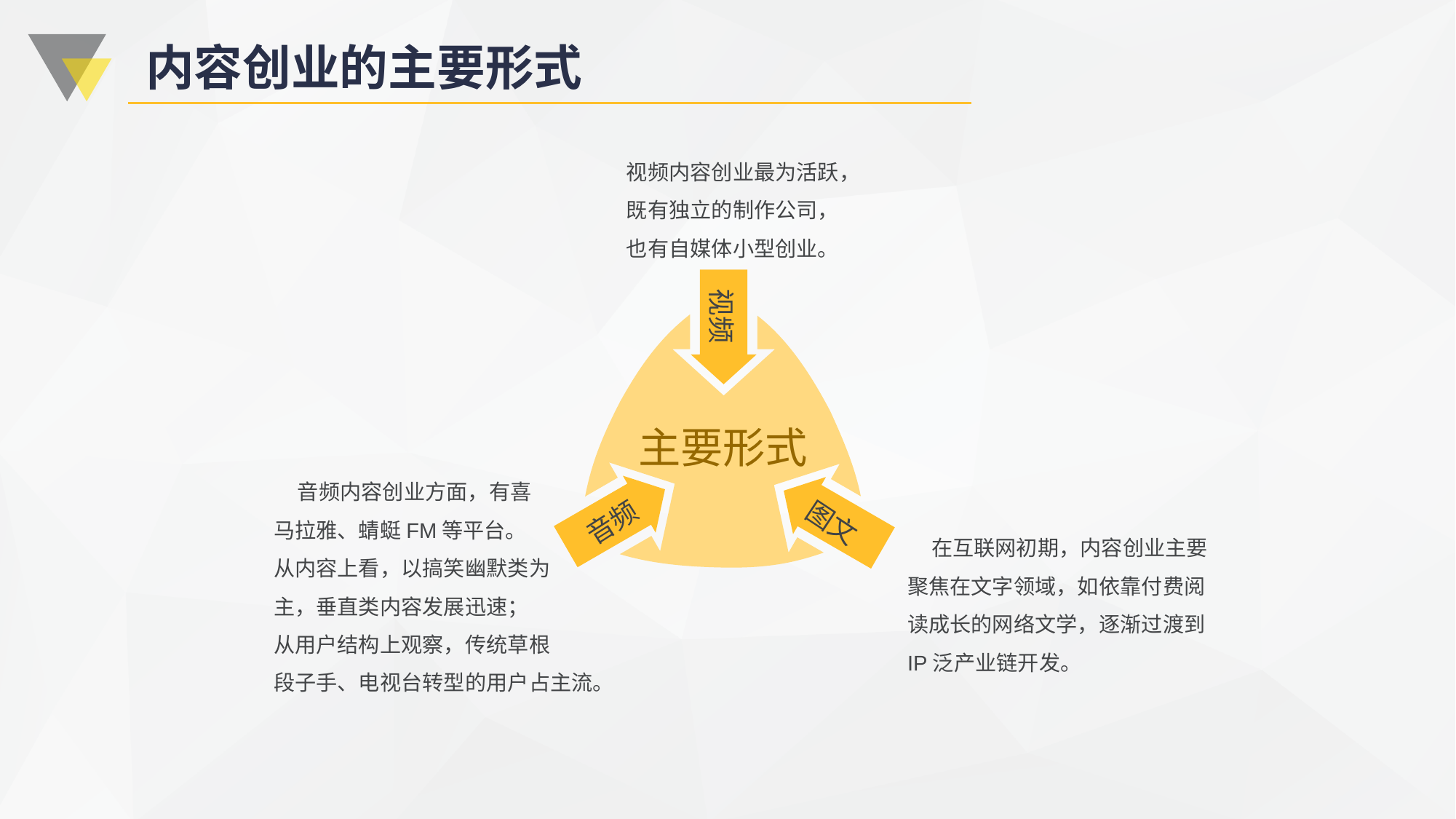

# 内容创业的主要形式
视频内容创业最为活跃，
既有独立的制作公司，
也有自媒体小型创业。

视频
主要形式
图文
    音频内容创业方面，有喜
马拉雅、蜻蜓FM等平台。
从内容上看，以搞笑幽默类为
主，垂直类内容发展迅速；
从用户结构上观察，传统草根
段子手、电视台转型的用户占主流。
音频
    在互联网初期，内容创业主要
聚焦在文字领域，如依靠付费阅
读成长的网络文学，逐渐过渡到
IP泛产业链开发。